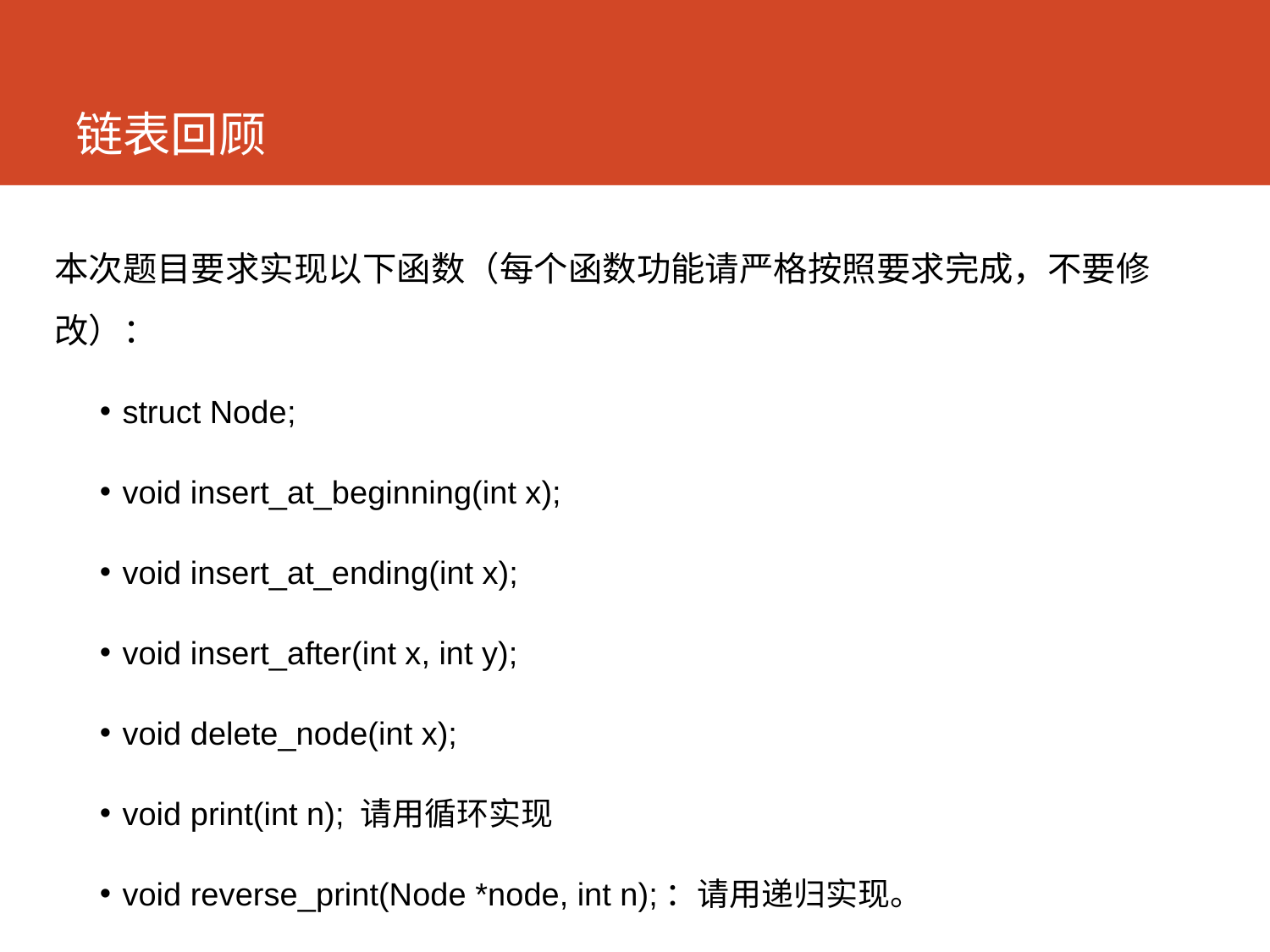

# 链表回顾
本次题目要求实现以下函数（每个函数功能请严格按照要求完成，不要修改）：
struct Node;
void insert_at_beginning(int x);
void insert_at_ending(int x);
void insert_after(int x, int y);
void delete_node(int x);
void print(int n); 请用循环实现
void reverse_print(Node *node, int n);：请用递归实现。